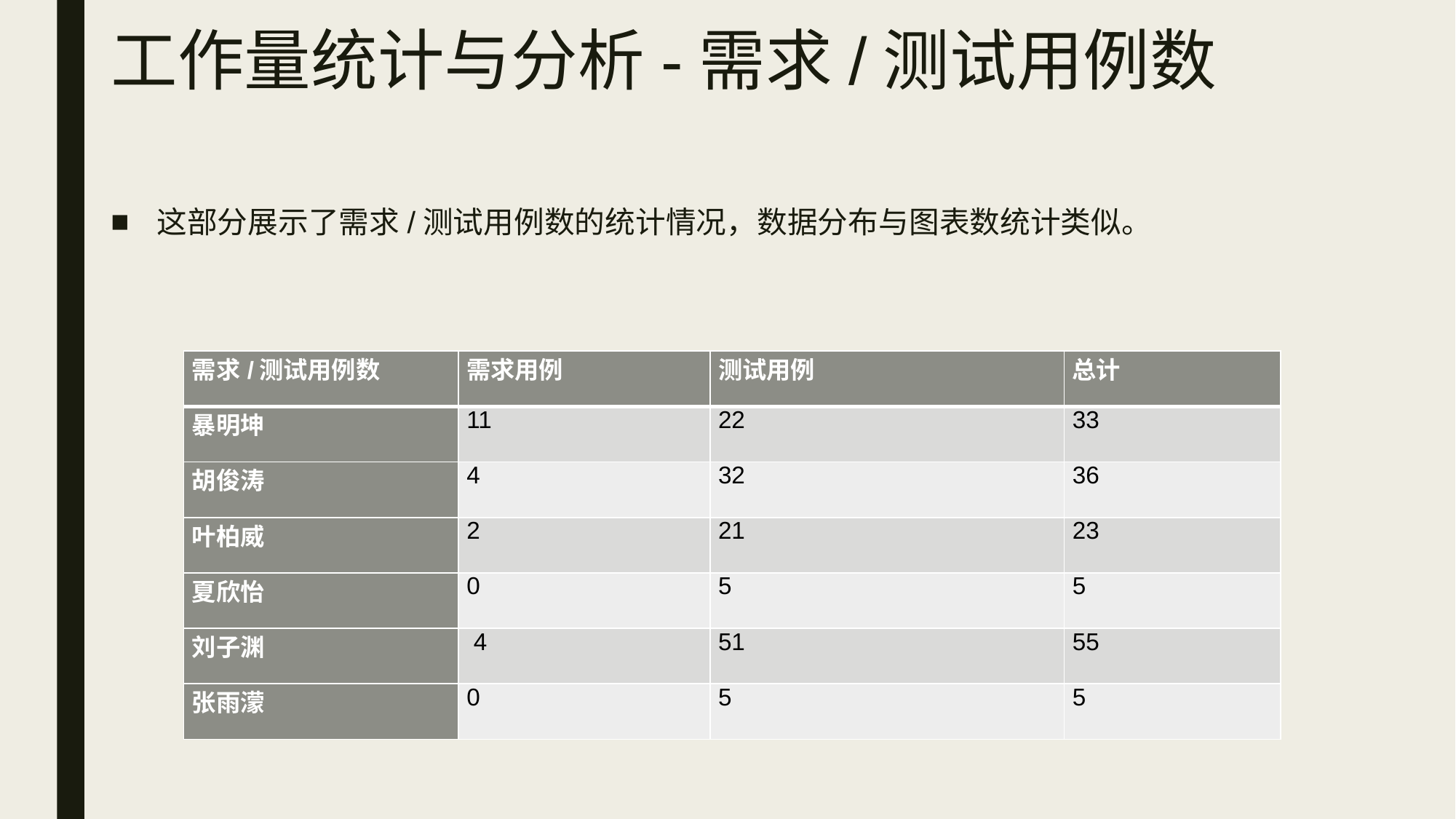

# 工作量统计与分析-需求/测试用例数
这部分展示了需求/测试用例数的统计情况，数据分布与图表数统计类似。
| 需求/测试用例数 | 需求用例 | 测试用例 | 总计 |
| --- | --- | --- | --- |
| 暴明坤 | 11 | 22 | 33 |
| 胡俊涛 | 4 | 32 | 36 |
| 叶柏威 | 2 | 21 | 23 |
| 夏欣怡 | 0 | 5 | 5 |
| 刘子渊 | 4 | 51 | 55 |
| 张雨濛 | 0 | 5 | 5 |